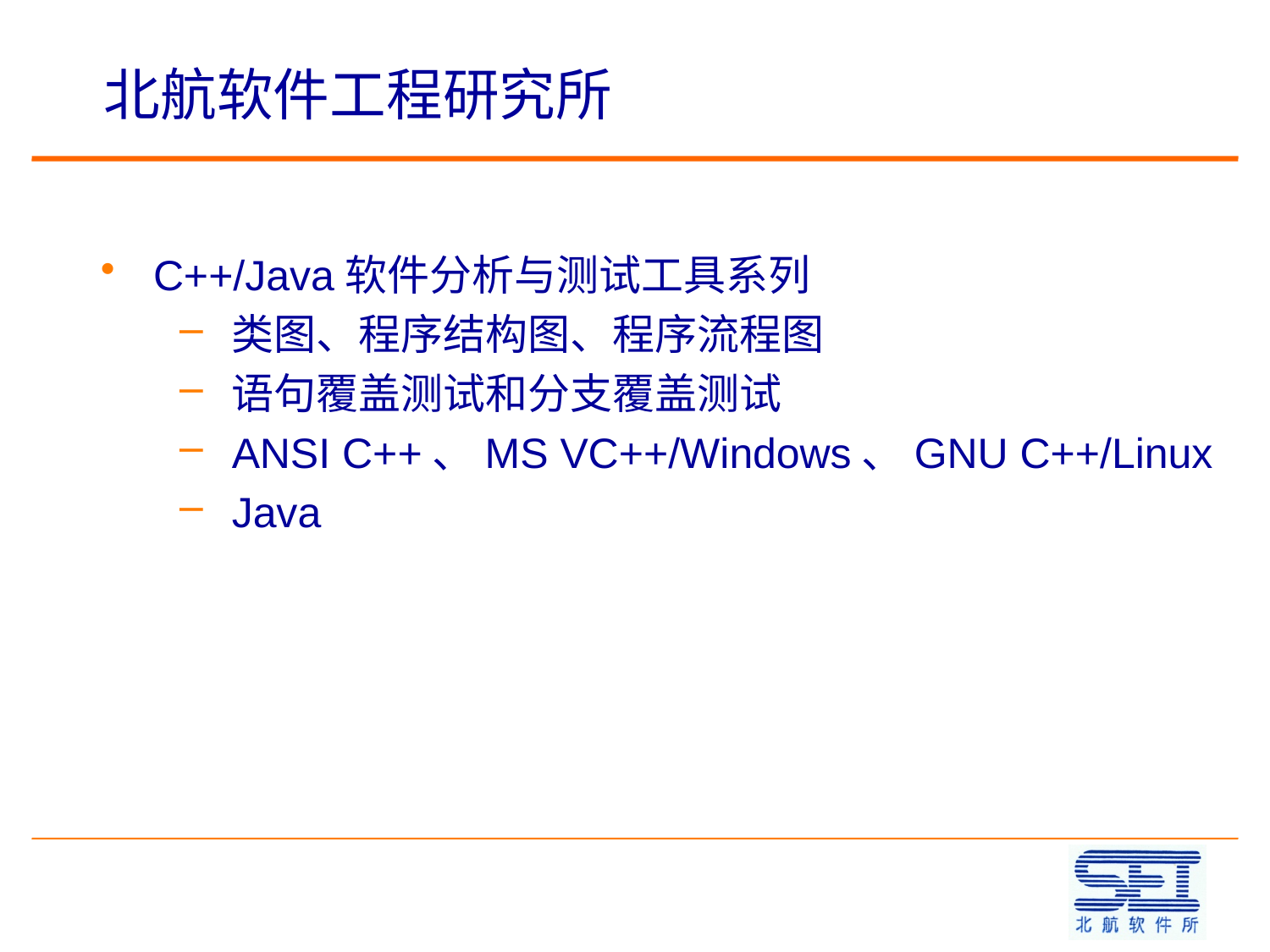

# 北航软件工程研究所
C++/Java软件分析与测试工具系列
类图、程序结构图、程序流程图
语句覆盖测试和分支覆盖测试
ANSI C++、MS VC++/Windows、GNU C++/Linux
Java